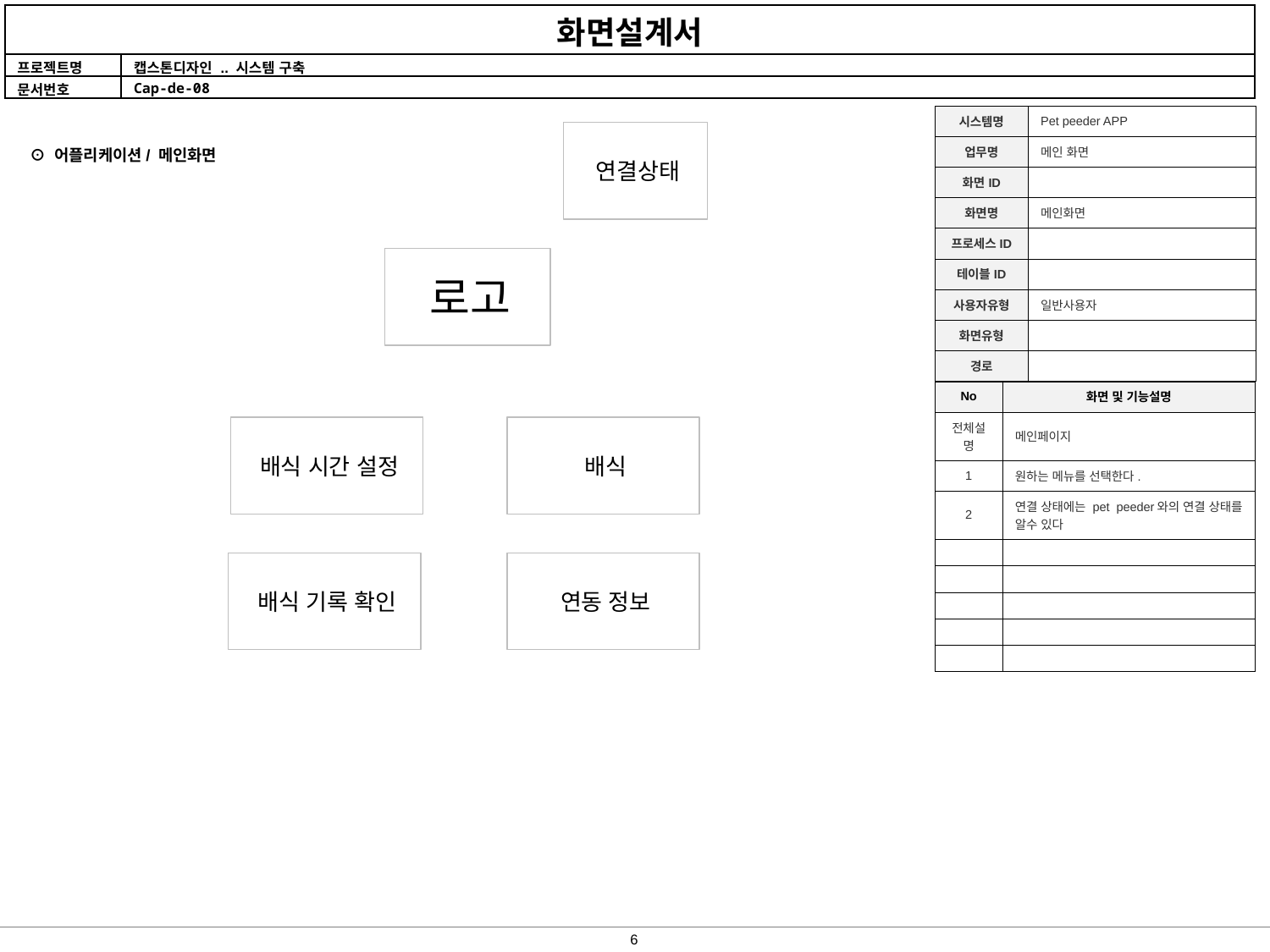

| 시스템명 | Pet peeder APP |
| --- | --- |
| 업무명 | 메인 화면 |
| 화면ID |  |
| 화면명 | 메인화면 |
| 프로세스ID |  |
| 테이블ID |  |
| 사용자유형 | 일반사용자 |
| 화면유형 |  |
| 경로 |  |
연결상태
⊙ 어플리케이션/ 메인화면
로고
| No | 화면 및 기능설명 |
| --- | --- |
| 전체설명 | 메인페이지 |
| 1 | 원하는 메뉴를 선택한다. |
| 2 | 연결 상태에는 pet peeder와의 연결 상태를 알수 있다 |
|  |  |
|  |  |
|  |  |
|  |  |
|  |  |
배식 시간 설정
배식
배식 기록 확인
연동 정보